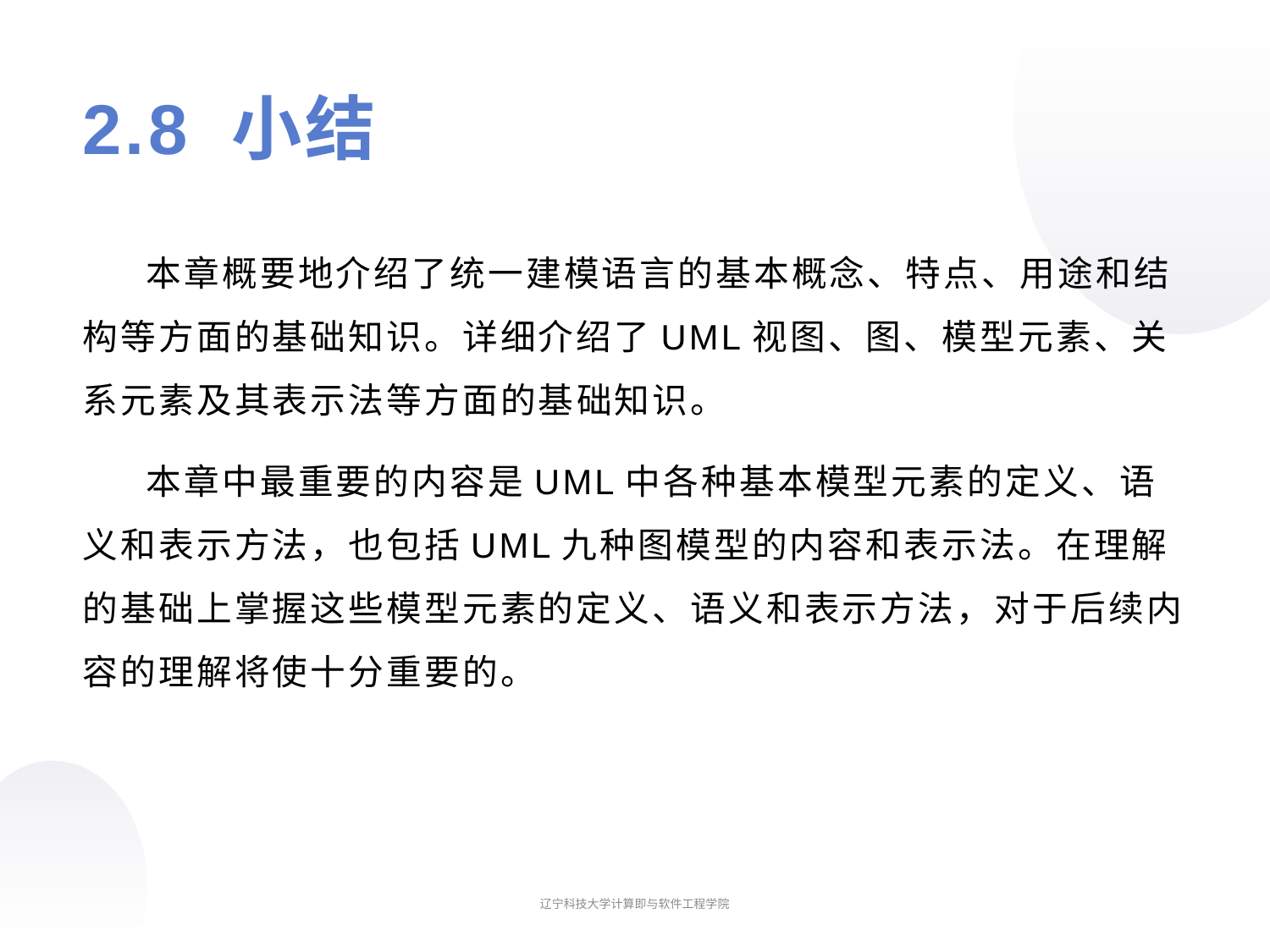

# 2.8 小结
本章概要地介绍了统一建模语言的基本概念、特点、用途和结构等方面的基础知识。详细介绍了UML视图、图、模型元素、关系元素及其表示法等方面的基础知识。
本章中最重要的内容是UML中各种基本模型元素的定义、语义和表示方法，也包括UML九种图模型的内容和表示法。在理解的基础上掌握这些模型元素的定义、语义和表示方法，对于后续内容的理解将使十分重要的。

辽宁科技大学计算即与软件工程学院
172